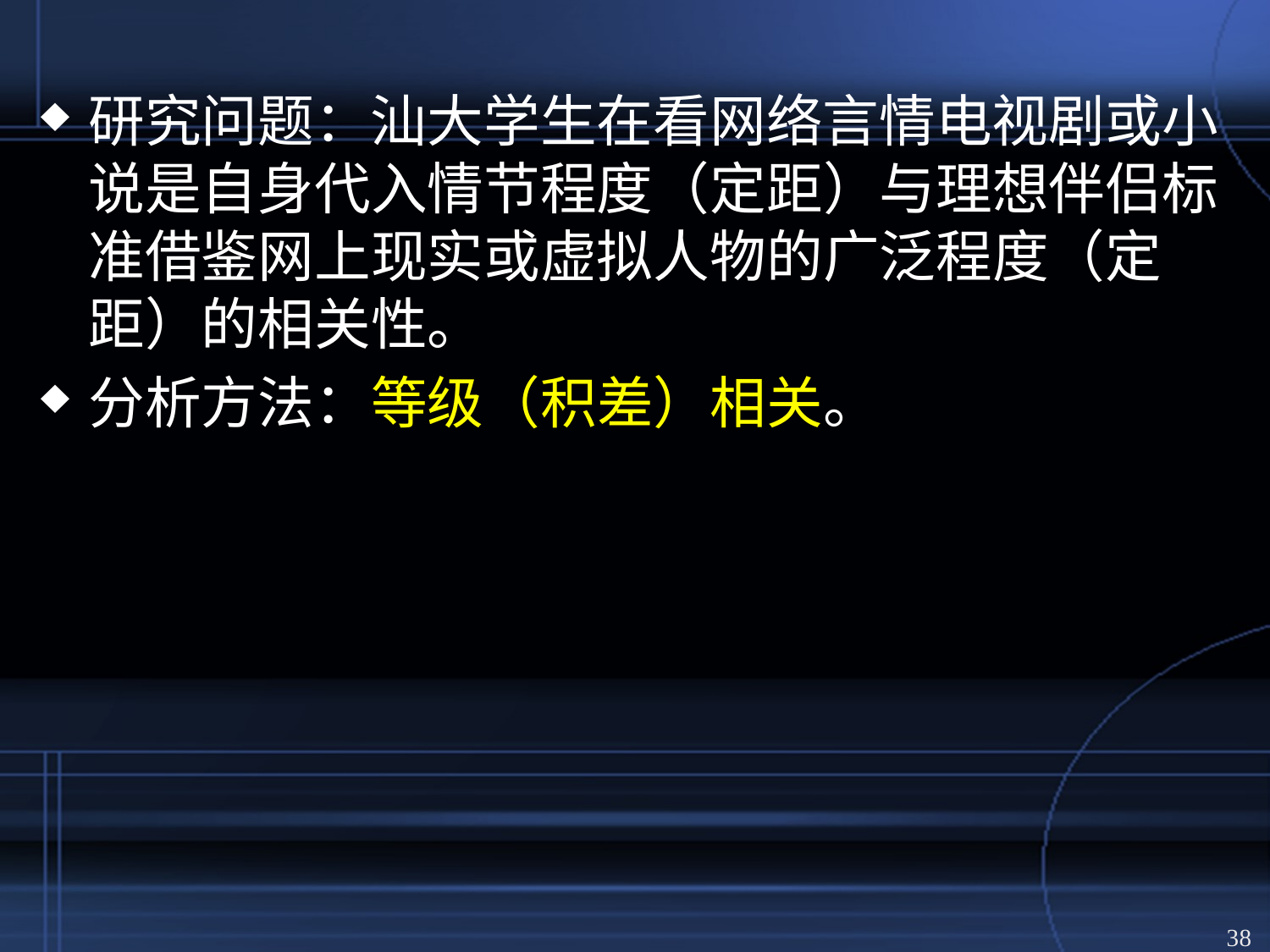

研究问题：汕大学生在看网络言情电视剧或小说是自身代入情节程度（定距）与理想伴侣标准借鉴网上现实或虚拟人物的广泛程度（定距）的相关性。
分析方法：等级（积差）相关。
38